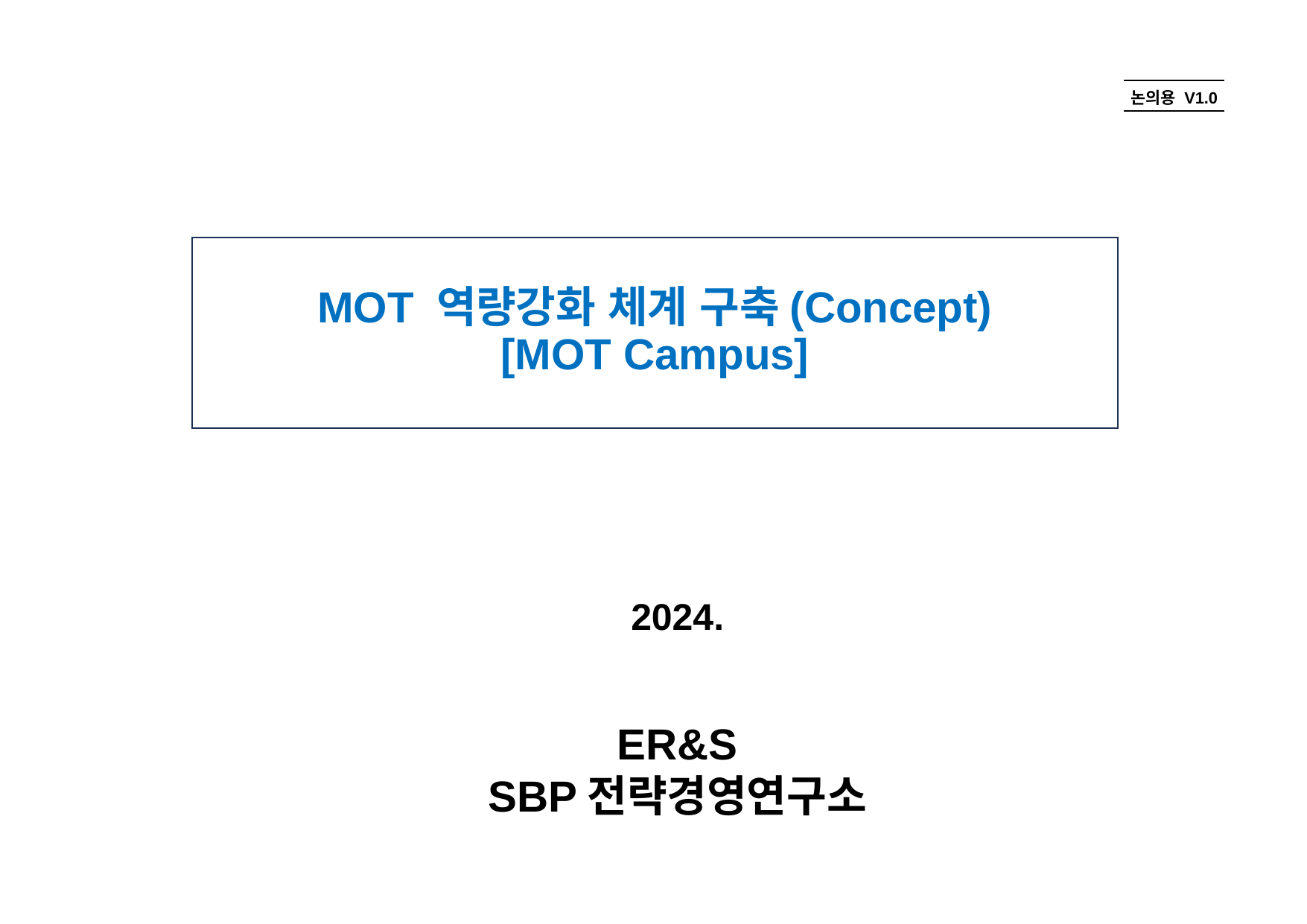

| 논의용 V1.0 |
| --- |

# MOT 역량강화 체계 구축(Concept) [MOT Campus]
2024.
ER&S
SBP전략경영연구소